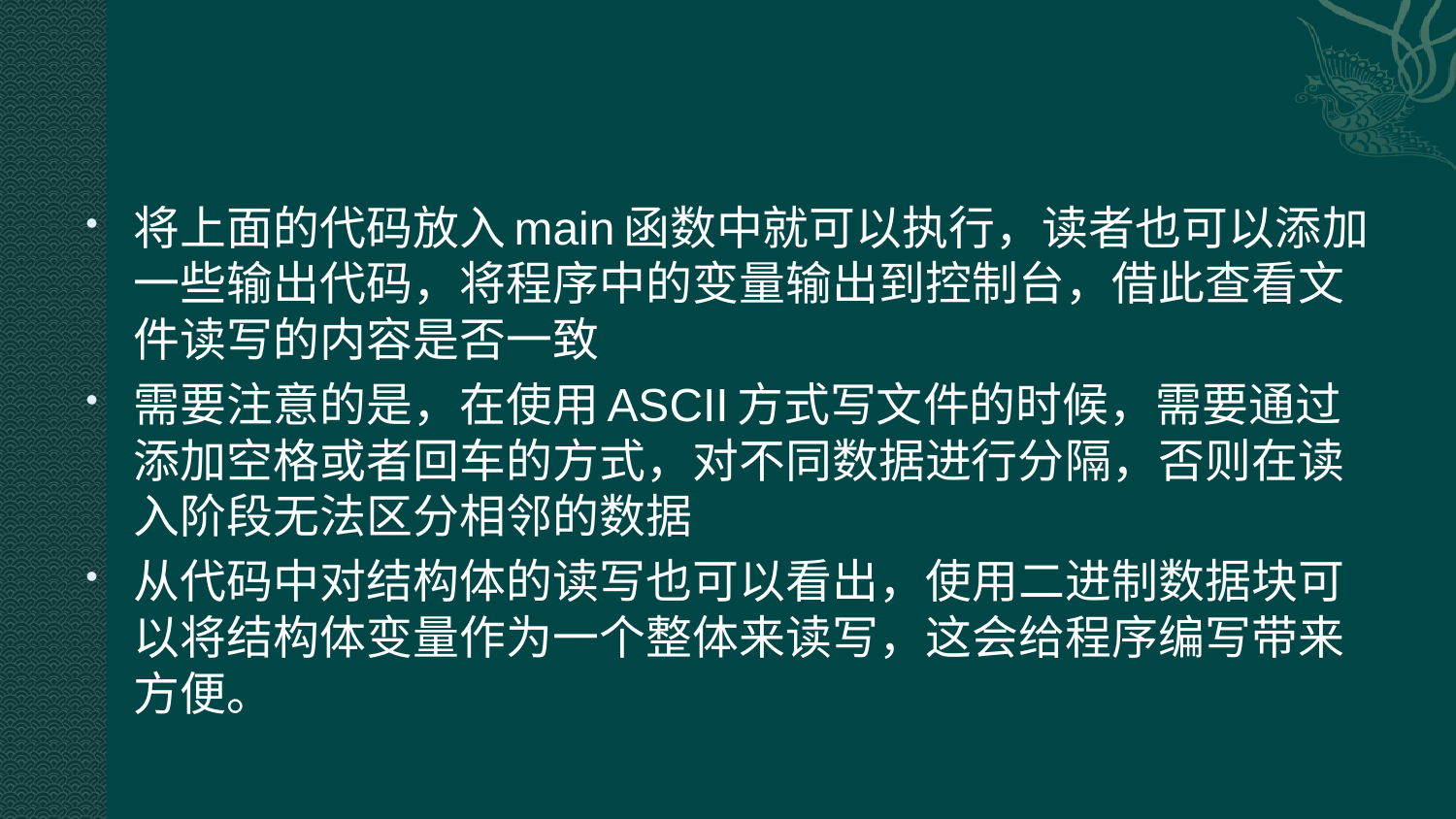

#
将上面的代码放入main函数中就可以执行，读者也可以添加一些输出代码，将程序中的变量输出到控制台，借此查看文件读写的内容是否一致
需要注意的是，在使用ASCII方式写文件的时候，需要通过添加空格或者回车的方式，对不同数据进行分隔，否则在读入阶段无法区分相邻的数据
从代码中对结构体的读写也可以看出，使用二进制数据块可以将结构体变量作为一个整体来读写，这会给程序编写带来方便。